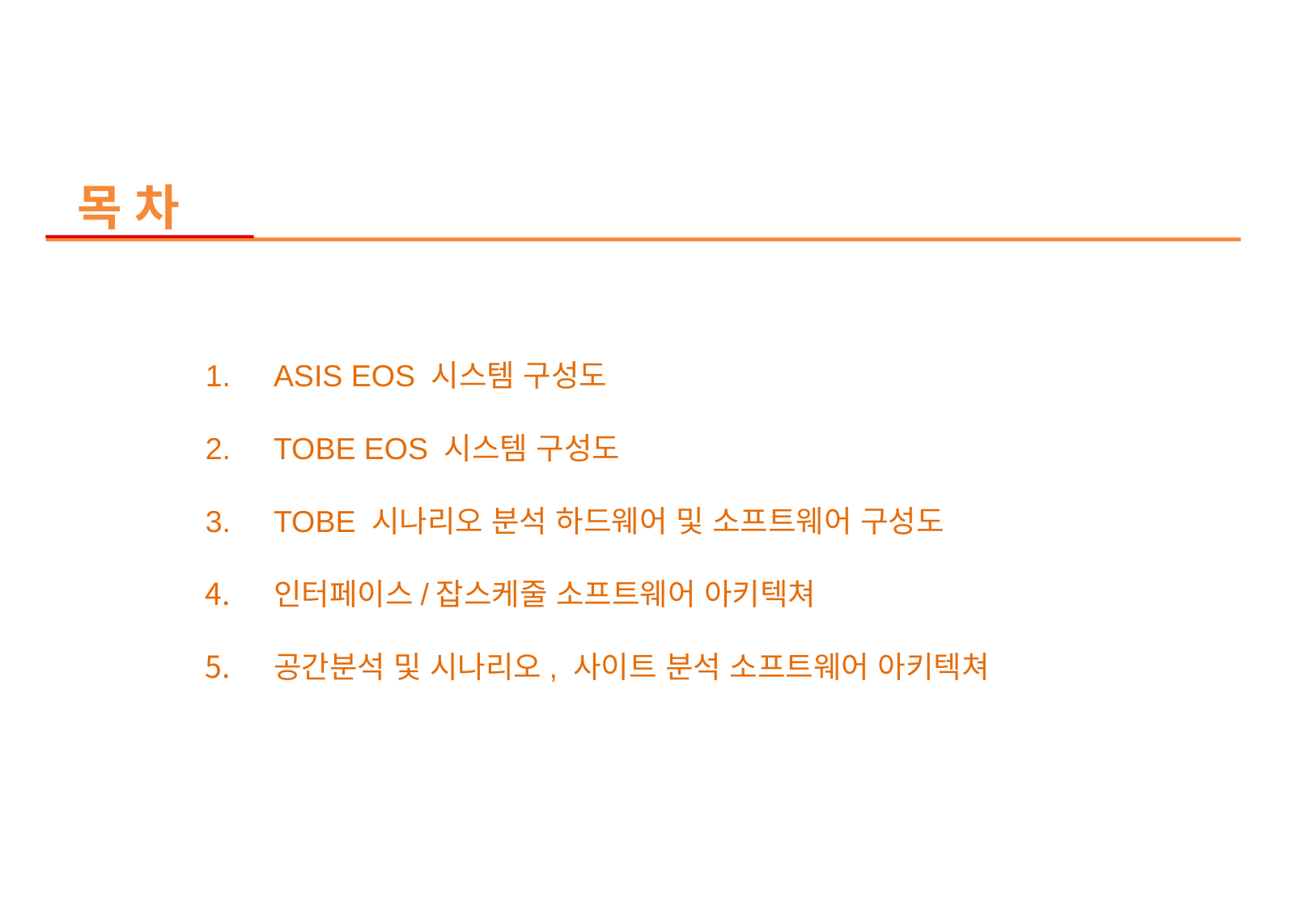

목 차

ASIS EOS 시스템 구성도
TOBE EOS 시스템 구성도
TOBE 시나리오 분석 하드웨어 및 소프트웨어 구성도
인터페이스/잡스케줄 소프트웨어 아키텍쳐
공간분석 및 시나리오, 사이트 분석 소프트웨어 아키텍쳐